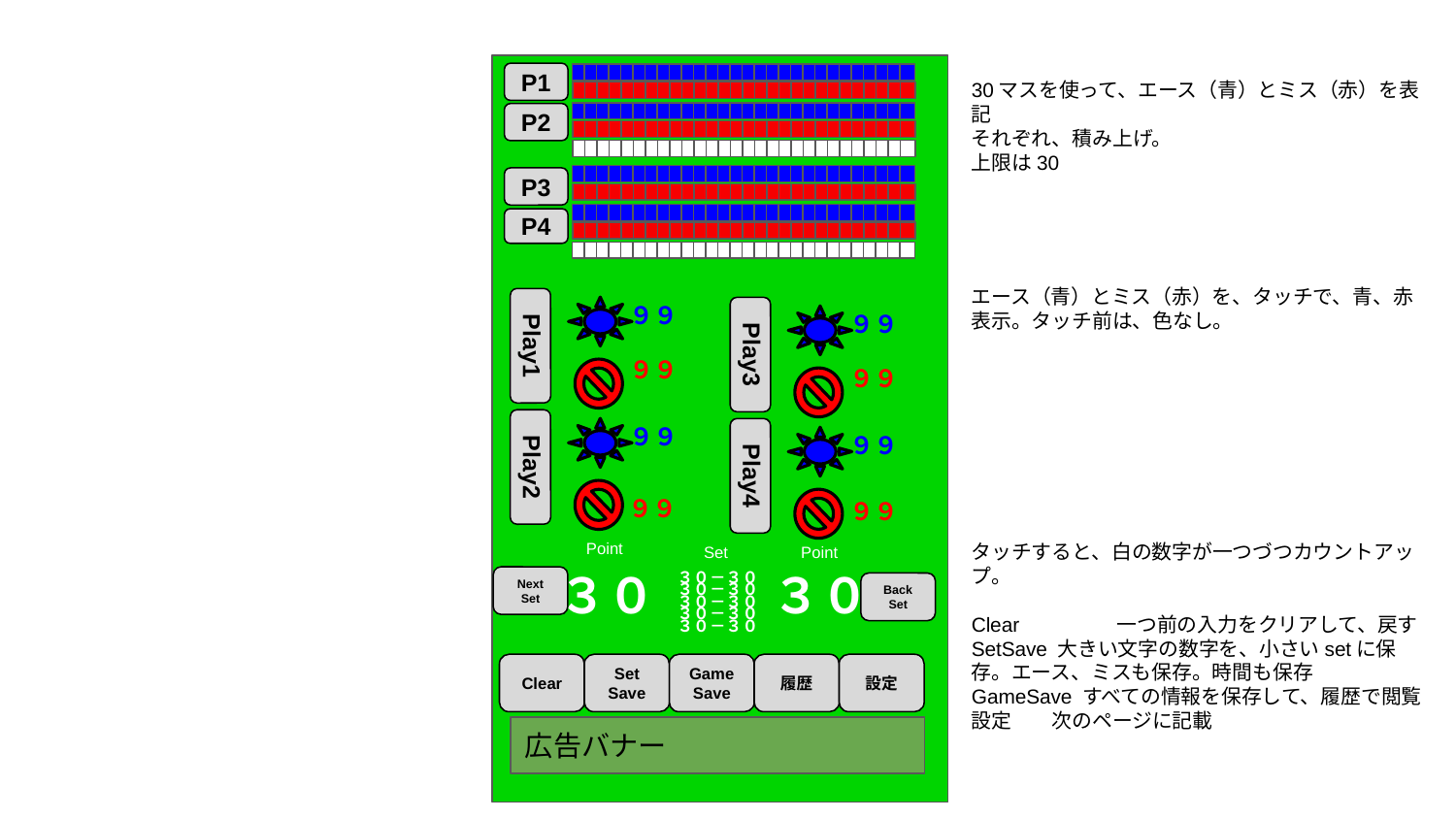

P1
30マスを使って、エース（青）とミス（赤）を表記
それぞれ、積み上げ。
上限は30

P2

P3

P4

エース（青）とミス（赤）を、タッチで、青、赤表示。タッチ前は、色なし。

９９

９９

Play1
Play3
９９
９９

９９

９９

Play2
Play4
９９

９９

Point
タッチすると、白の数字が一つづつカウントアップ。

Set
Point
３０
３０
３０－３０
３０－３０
Next Set
Back
Set
３０－３０
３０－３０
Clear	一つ前の入力をクリアして、戻す
SetSave 大きい文字の数字を、小さいsetに保存。エース、ミスも保存。時間も保存
GameSave すべての情報を保存して、履歴で閲覧
設定　　次のページに記載
３０－３０
Clear
Set
Save
Game
Save
履歴
設定
広告バナー